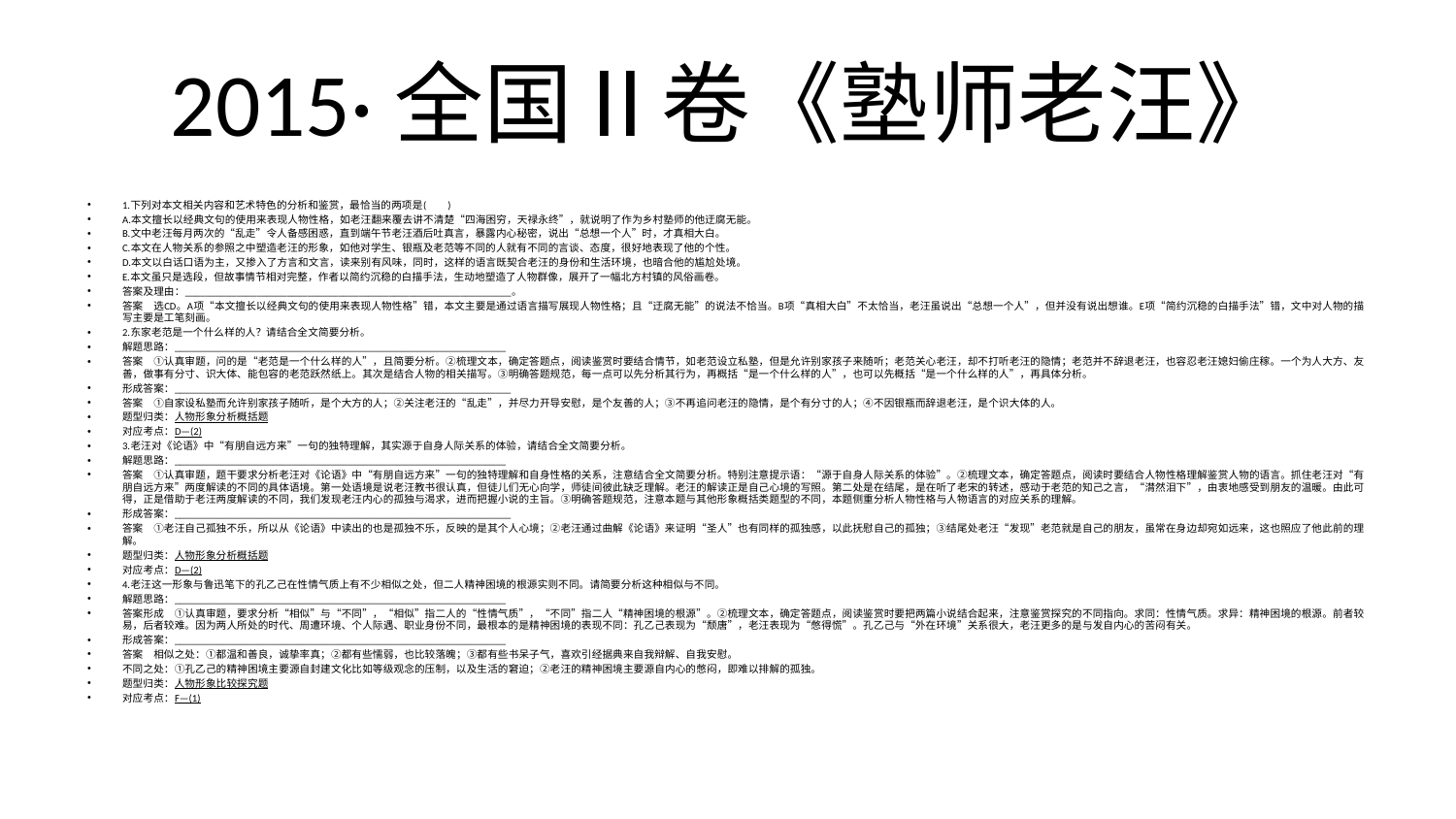

# 2015·全国Ⅱ卷《塾师老汪》
1.下列对本文相关内容和艺术特色的分析和鉴赏，最恰当的两项是(　　)
A.本文擅长以经典文句的使用来表现人物性格，如老汪翻来覆去讲不清楚“四海困穷，天禄永终”，就说明了作为乡村塾师的他迂腐无能。
B.文中老汪每月两次的“乱走”令人备感困惑，直到端午节老汪酒后吐真言，暴露内心秘密，说出“总想一个人”时，才真相大白。
C.本文在人物关系的参照之中塑造老汪的形象，如他对学生、银瓶及老范等不同的人就有不同的言谈、态度，很好地表现了他的个性。
D.本文以白话口语为主，又掺入了方言和文言，读来别有风味，同时，这样的语言既契合老汪的身份和生活环境，也暗合他的尴尬处境。
E.本文虽只是选段，但故事情节相对完整，作者以简约沉稳的白描手法，生动地塑造了人物群像，展开了一幅北方村镇的风俗画卷。
答案及理由：________________________________________________________________。
答案　选CD。A项“本文擅长以经典文句的使用来表现人物性格”错，本文主要是通过语言描写展现人物性格；且“迂腐无能”的说法不恰当。B项“真相大白”不太恰当，老汪虽说出“总想一个人”，但并没有说出想谁。E项“简约沉稳的白描手法”错，文中对人物的描写主要是工笔刻画。
2.东家老范是一个什么样的人？请结合全文简要分析。
解题思路：_________________________________________________________________
答案　①认真审题，问的是“老范是一个什么样的人”，且简要分析。②梳理文本，确定答题点，阅读鉴赏时要结合情节，如老范设立私塾，但是允许别家孩子来随听；老范关心老汪，却不打听老汪的隐情；老范并不辞退老汪，也容忍老汪媳妇偷庄稼。一个为人大方、友善，做事有分寸、识大体、能包容的老范跃然纸上。其次是结合人物的相关描写。③明确答题规范，每一点可以先分析其行为，再概括“是一个什么样的人”，也可以先概括“是一个什么样的人”，再具体分析。
形成答案：__________________________________________________________________
答案　①自家设私塾而允许别家孩子随听，是个大方的人；②关注老汪的“乱走”，并尽力开导安慰，是个友善的人；③不再追问老汪的隐情，是个有分寸的人；④不因银瓶而辞退老汪，是个识大体的人。
题型归类：人物形象分析概括题
对应考点：D—(2)
3.老汪对《论语》中“有朋自远方来”一句的独特理解，其实源于自身人际关系的体验，请结合全文简要分析。
解题思路：_________________________________________________________________
答案　①认真审题，题干要求分析老汪对《论语》中“有朋自远方来”一句的独特理解和自身性格的关系，注意结合全文简要分析。特别注意提示语：“源于自身人际关系的体验”。②梳理文本，确定答题点，阅读时要结合人物性格理解鉴赏人物的语言。抓住老汪对“有朋自远方来”两度解读的不同的具体语境。第一处语境是说老汪教书很认真，但徒儿们无心向学，师徒间彼此缺乏理解。老汪的解读正是自己心境的写照。第二处是在结尾，是在听了老宋的转述，感动于老范的知己之言，“潸然泪下”，由衷地感受到朋友的温暖。由此可得，正是借助于老汪两度解读的不同，我们发现老汪内心的孤独与渴求，进而把握小说的主旨。③明确答题规范，注意本题与其他形象概括类题型的不同，本题侧重分析人物性格与人物语言的对应关系的理解。
形成答案：__________________________________________________________________
答案　①老汪自己孤独不乐，所以从《论语》中读出的也是孤独不乐，反映的是其个人心境；②老汪通过曲解《论语》来证明“圣人”也有同样的孤独感，以此抚慰自己的孤独；③结尾处老汪“发现”老范就是自己的朋友，虽常在身边却宛如远来，这也照应了他此前的理解。
题型归类：人物形象分析概括题
对应考点：D—(2)
4.老汪这一形象与鲁迅笔下的孔乙己在性情气质上有不少相似之处，但二人精神困境的根源实则不同。请简要分析这种相似与不同。
解题思路：_________________________________________________________________
答案形成　①认真审题，要求分析“相似”与“不同”，“相似”指二人的“性情气质”，“不同”指二人“精神困境的根源”。②梳理文本，确定答题点，阅读鉴赏时要把两篇小说结合起来，注意鉴赏探究的不同指向。求同：性情气质。求异：精神困境的根源。前者较易，后者较难。因为两人所处的时代、周遭环境、个人际遇、职业身份不同，最根本的是精神困境的表现不同：孔乙己表现为“颓唐”，老汪表现为“憋得慌”。孔乙己与“外在环境”关系很大，老汪更多的是与发自内心的苦闷有关。
形成答案：_________________________________________________________________
答案　相似之处：①都温和善良，诚挚率真；②都有些懦弱，也比较落魄；③都有些书呆子气，喜欢引经据典来自我辩解、自我安慰。
不同之处：①孔乙己的精神困境主要源自封建文化比如等级观念的压制，以及生活的窘迫；②老汪的精神困境主要源自内心的憋闷，即难以排解的孤独。
题型归类：人物形象比较探究题
对应考点：F—(1)